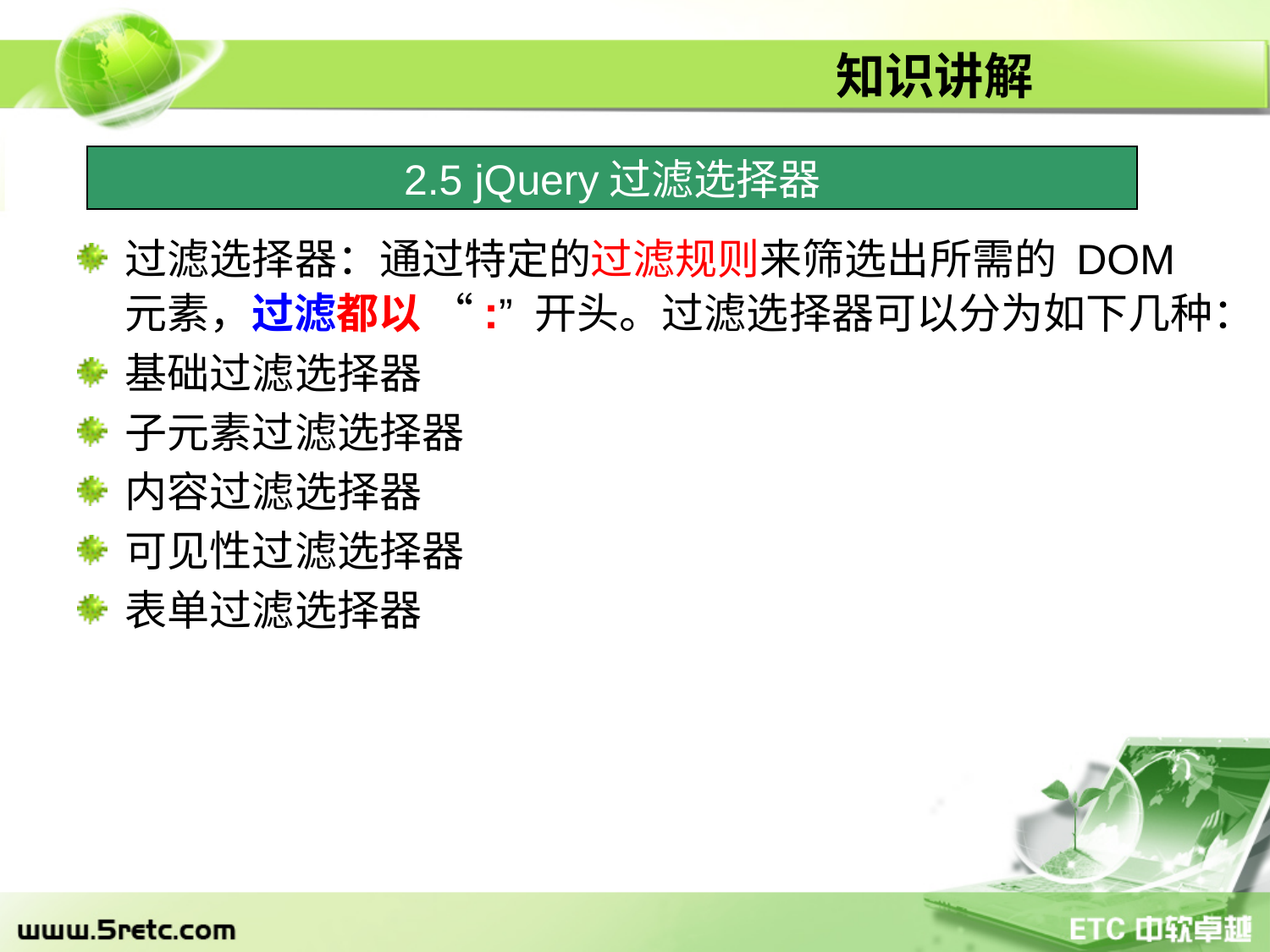

# 知识讲解
2.5 jQuery过滤选择器
过滤选择器：通过特定的过滤规则来筛选出所需的 DOM 元素，过滤都以 “:” 开头。过滤选择器可以分为如下几种：
基础过滤选择器
子元素过滤选择器
内容过滤选择器
可见性过滤选择器
表单过滤选择器